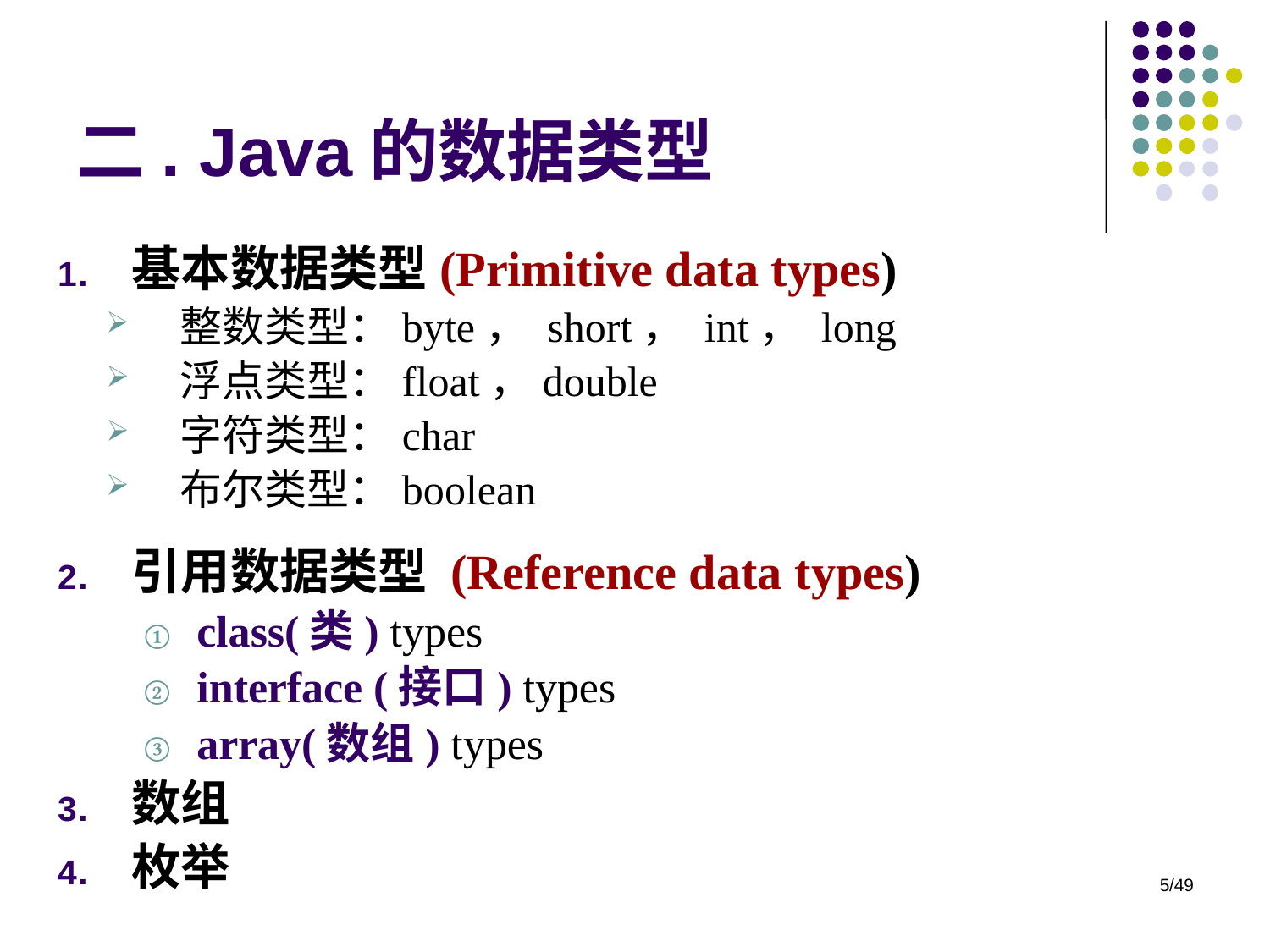

# 二. Java的数据类型
基本数据类型(Primitive data types)
整数类型：byte， short， int， long
浮点类型：float，double
字符类型：char
布尔类型：boolean

引用数据类型 (Reference data types)
class(类) types
interface (接口) types
array(数组) types
数组
枚举
5/49